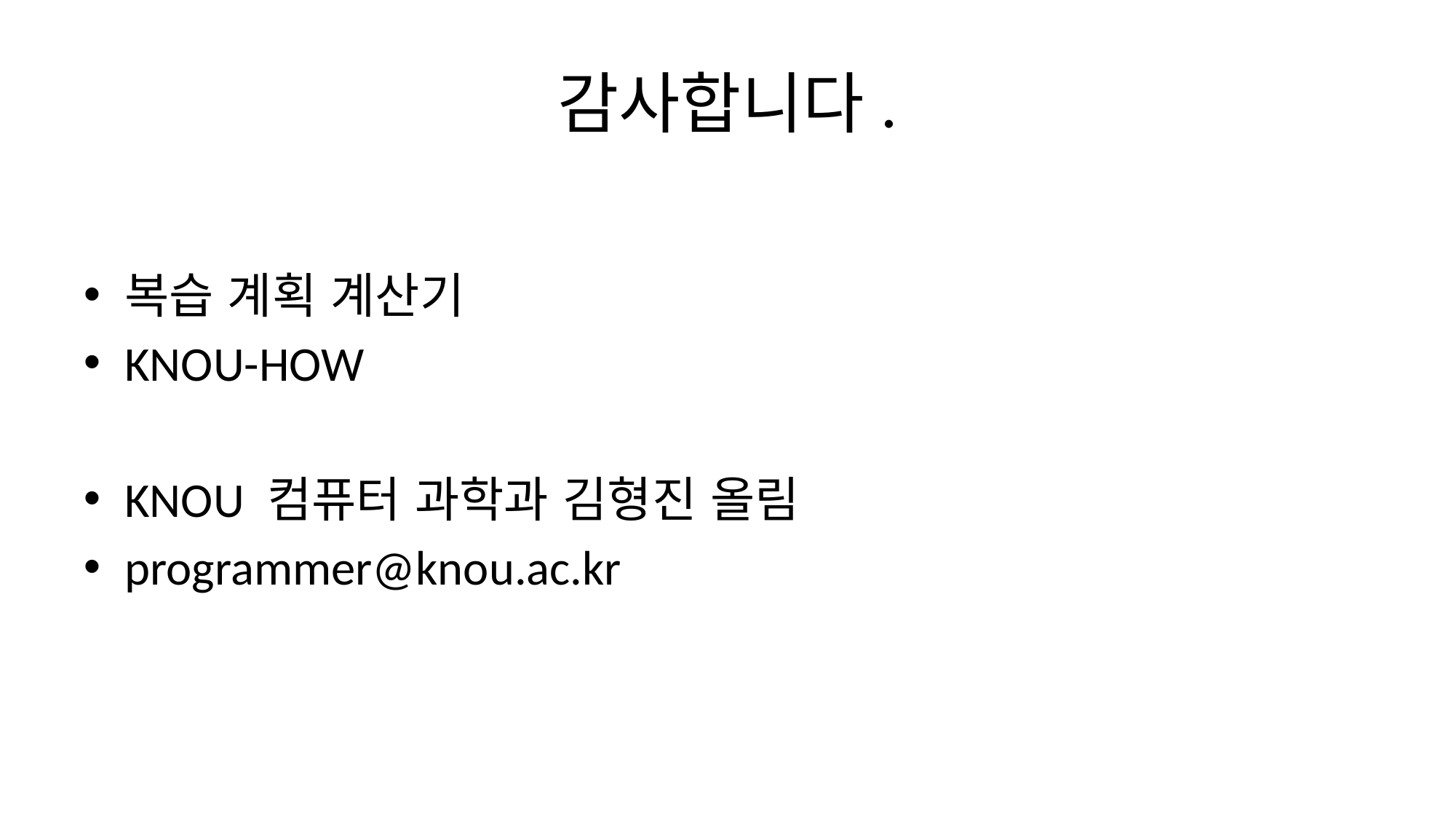

# 감사합니다.

복습 계획 계산기
KNOU-HOW

KNOU 컴퓨터 과학과 김형진 올림
programmer@knou.ac.kr